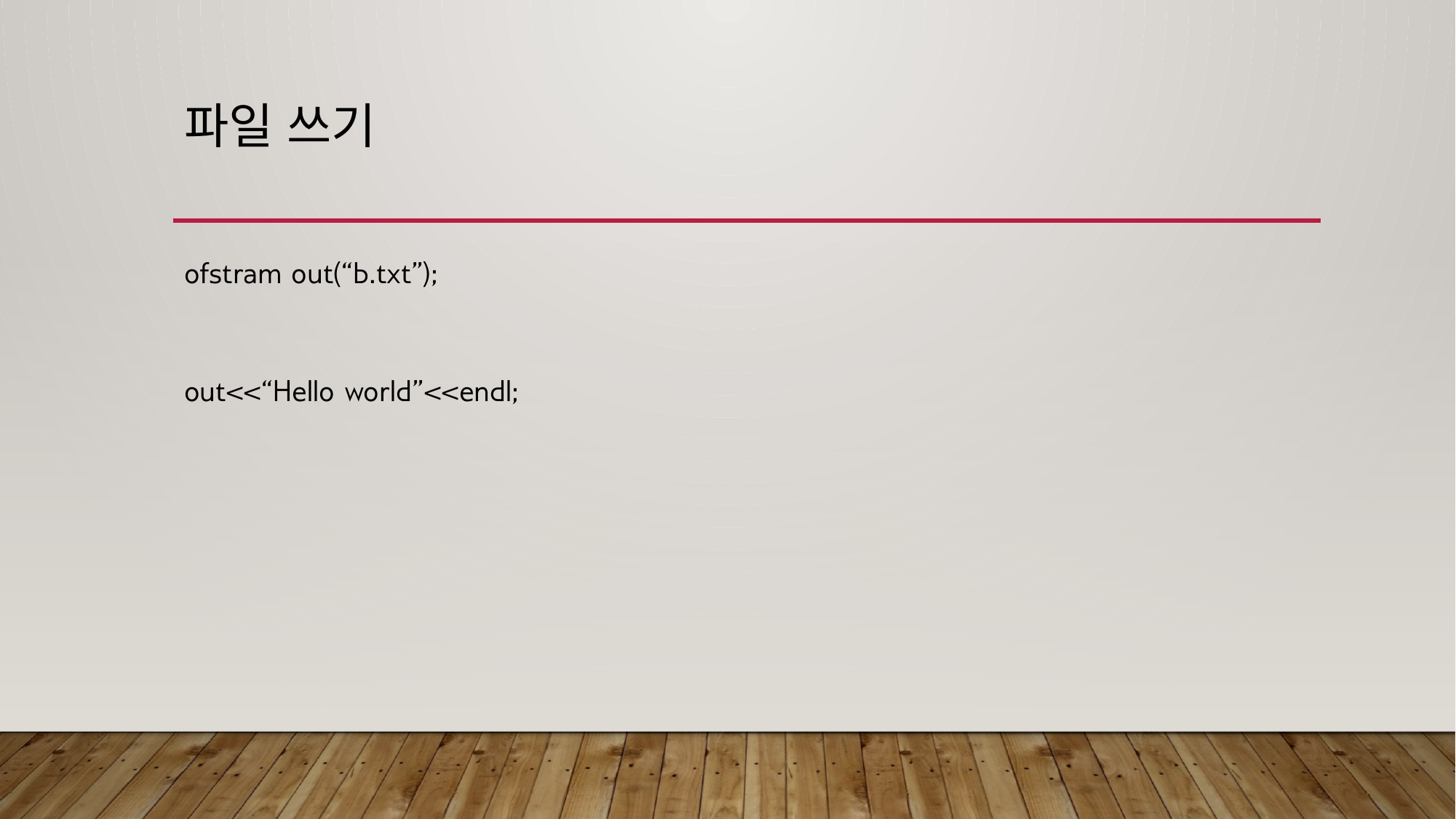

# 파일 쓰기
ofstram out(“b.txt”);

out<<“Hello world”<<endl;